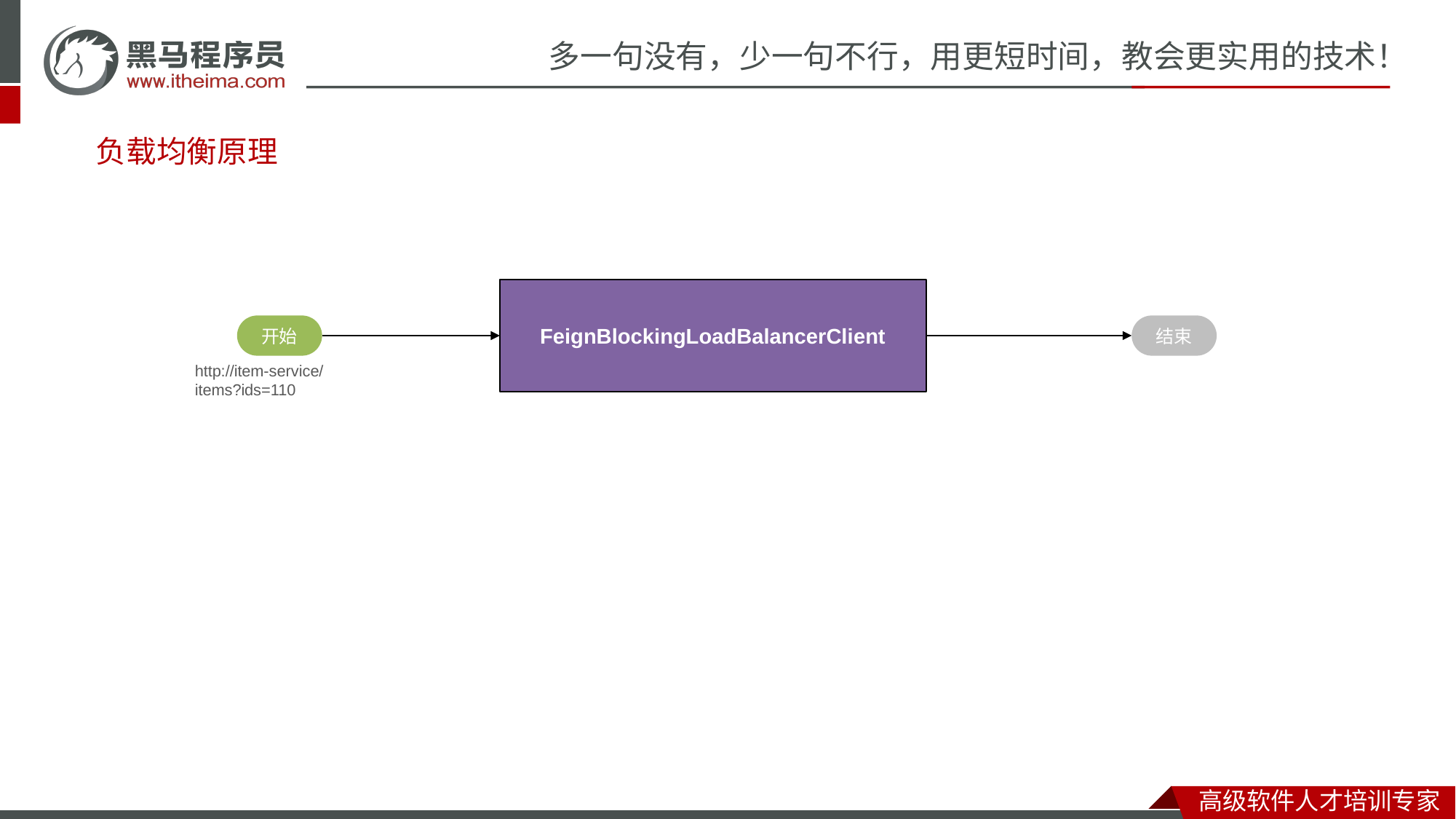

# 负载均衡原理
FeignBlockingLoadBalancerClient
开始
结束
http://item-service/
items?ids=110